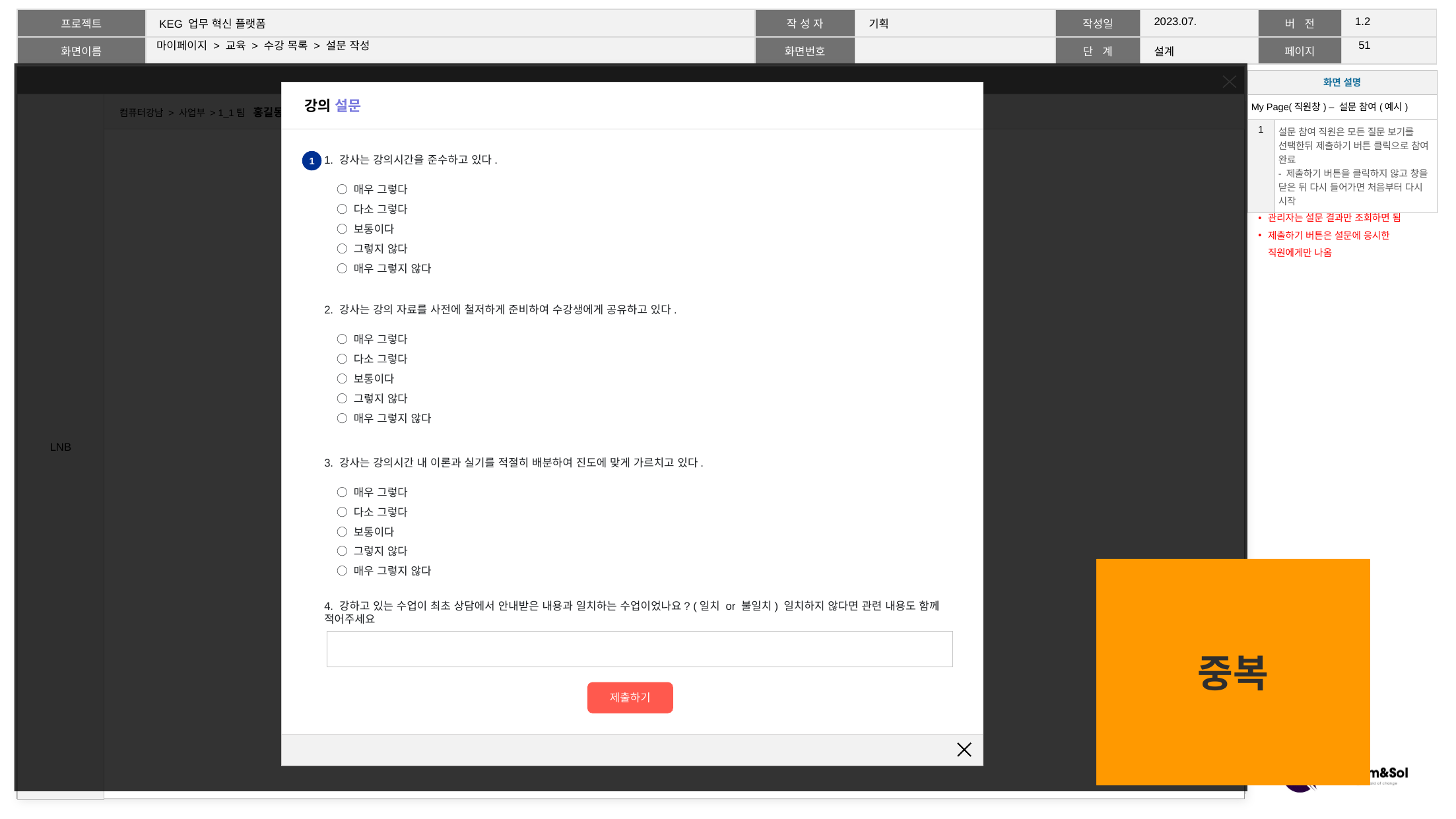

51

# 마이페이지 > 교육 > 수강 목록 > 설문 작성

| 화면 설명 |  |
| --- | --- |
| My Page(직원창) – 설문 참여(예시) |  |
| 1 | 설문 참여 직원은 모든 질문 보기를 선택한뒤 제출하기 버튼 클릭으로 참여 완료 - 제출하기 버튼을 클릭하지 않고 창을 닫은 뒤 다시 들어가면 처음부터 다시 시작 |

강의 설문
1. 강사는 강의시간을 준수하고 있다.
○ 매우 그렇다
○ 다소 그렇다
○ 보통이다
○ 그렇지 않다
○ 매우 그렇지 않다
1
관리자는 설문 결과만 조회하면 됨
제출하기 버튼은 설문에 응시한 직원에게만 나옴
2. 강사는 강의 자료를 사전에 철저하게 준비하여 수강생에게 공유하고 있다.
○ 매우 그렇다
○ 다소 그렇다
○ 보통이다
○ 그렇지 않다
○ 매우 그렇지 않다
3. 강사는 강의시간 내 이론과 실기를 적절히 배분하여 진도에 맞게 가르치고 있다.
○ 매우 그렇다
○ 다소 그렇다
○ 보통이다
○ 그렇지 않다
○ 매우 그렇지 않다
중복
4. 강하고 있는 수업이 최초 상담에서 안내받은 내용과 일치하는 수업이었나요? (일치 or 불일치) 일치하지 않다면 관련 내용도 함께 적어주세요

제출하기